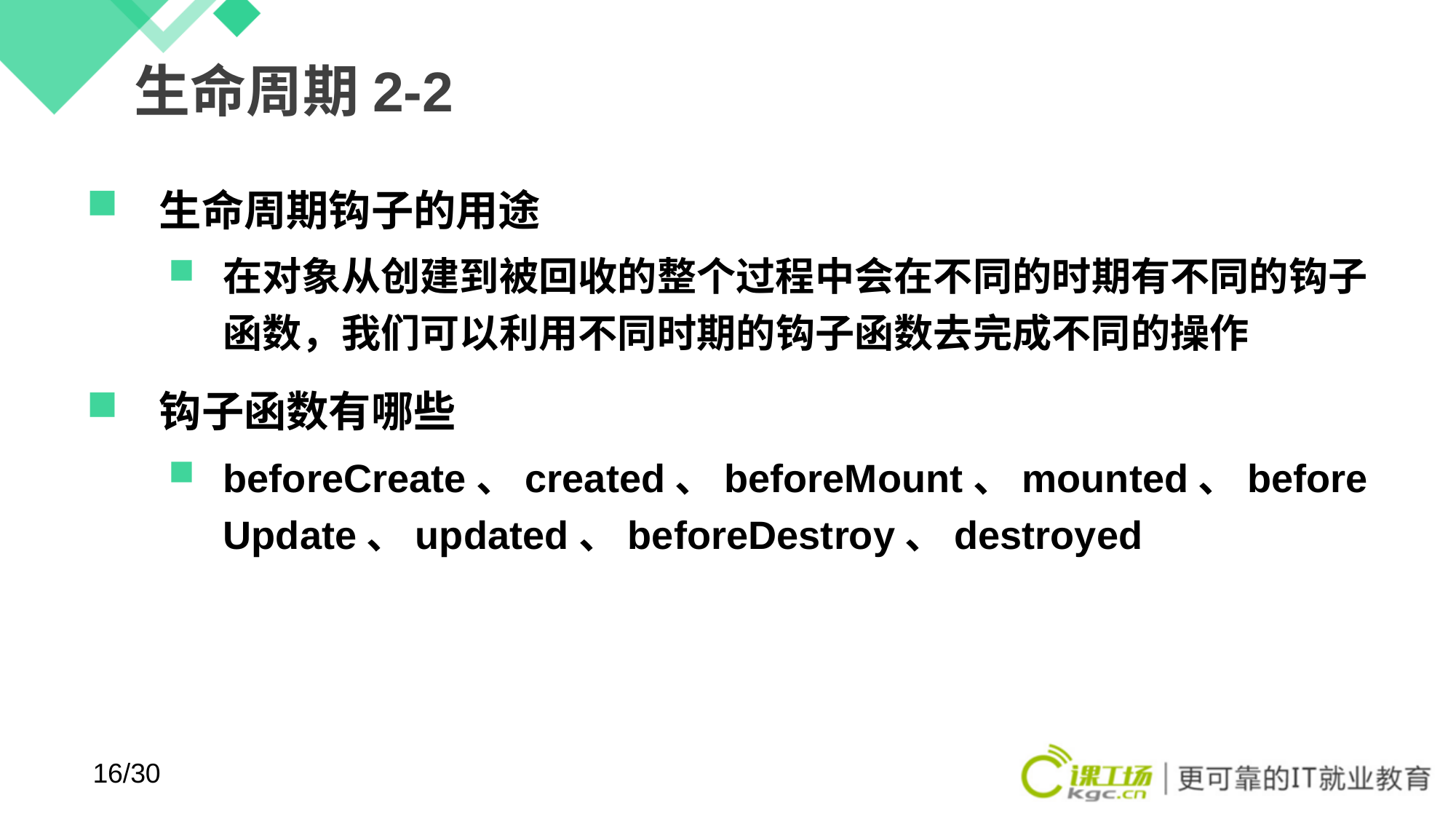

# 生命周期2-2
生命周期钩子的用途
在对象从创建到被回收的整个过程中会在不同的时期有不同的钩子函数，我们可以利用不同时期的钩子函数去完成不同的操作
钩子函数有哪些
beforeCreate、created、beforeMount、mounted、beforeUpdate、updated、beforeDestroy、destroyed